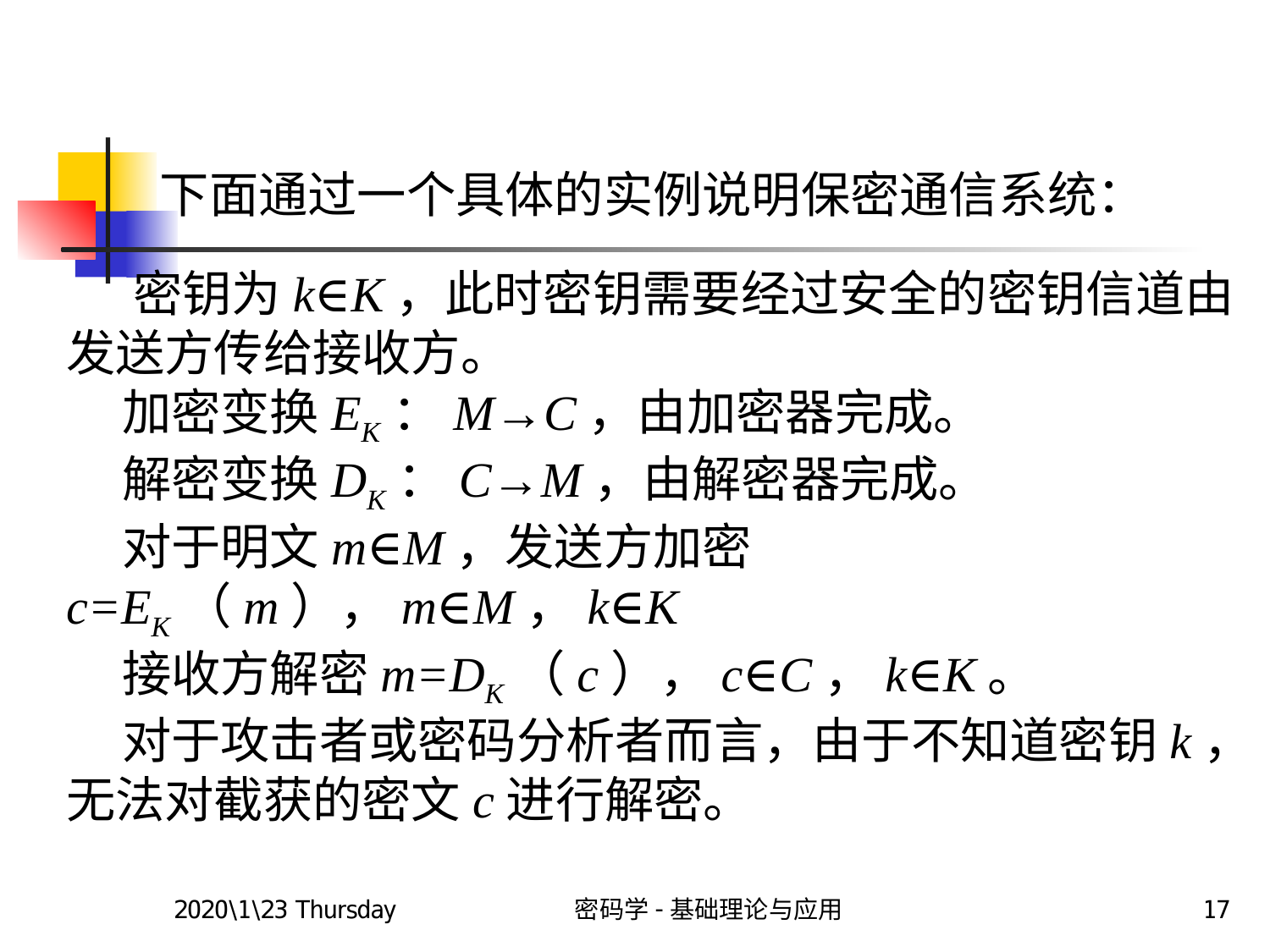

下面通过一个具体的实例说明保密通信系统：
     密钥为k∈K，此时密钥需要经过安全的密钥信道由发送方传给接收方。
    加密变换EK：M→C，由加密器完成。
    解密变换DK：C→M，由解密器完成。
    对于明文m∈M，发送方加密c=EK（m），m∈M，k∈K
    接收方解密m=DK（c），c∈C，k∈K。
    对于攻击者或密码分析者而言，由于不知道密钥k，无法对截获的密文c进行解密。
2020\1\23 Thursday
密码学-基础理论与应用
17